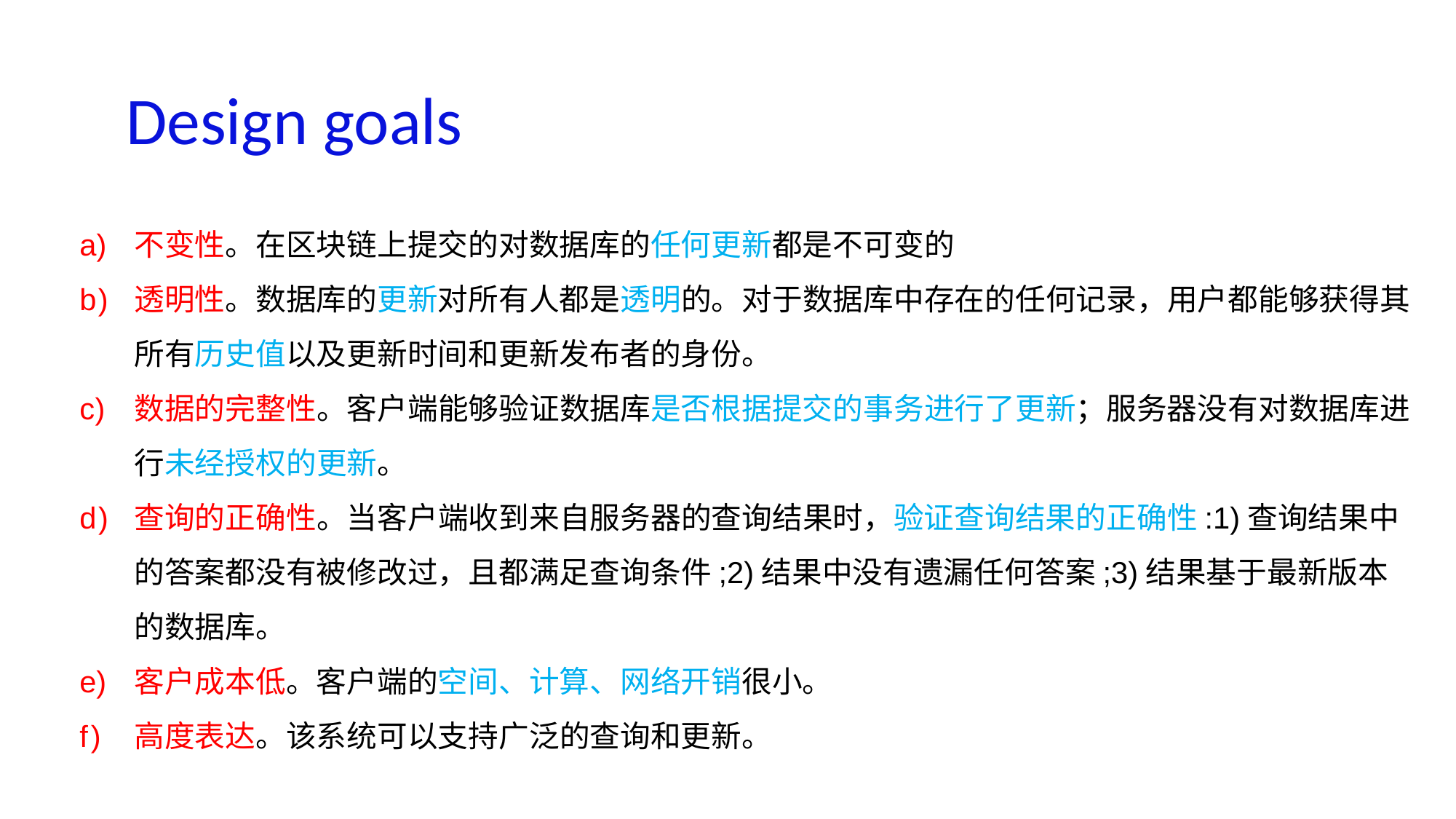

# Design goals
不变性。在区块链上提交的对数据库的任何更新都是不可变的
透明性。数据库的更新对所有人都是透明的。对于数据库中存在的任何记录，用户都能够获得其所有历史值以及更新时间和更新发布者的身份。
数据的完整性。客户端能够验证数据库是否根据提交的事务进行了更新；服务器没有对数据库进行未经授权的更新。
查询的正确性。当客户端收到来自服务器的查询结果时，验证查询结果的正确性:1)查询结果中的答案都没有被修改过，且都满足查询条件;2)结果中没有遗漏任何答案;3)结果基于最新版本的数据库。
客户成本低。客户端的空间、计算、网络开销很小。
高度表达。该系统可以支持广泛的查询和更新。